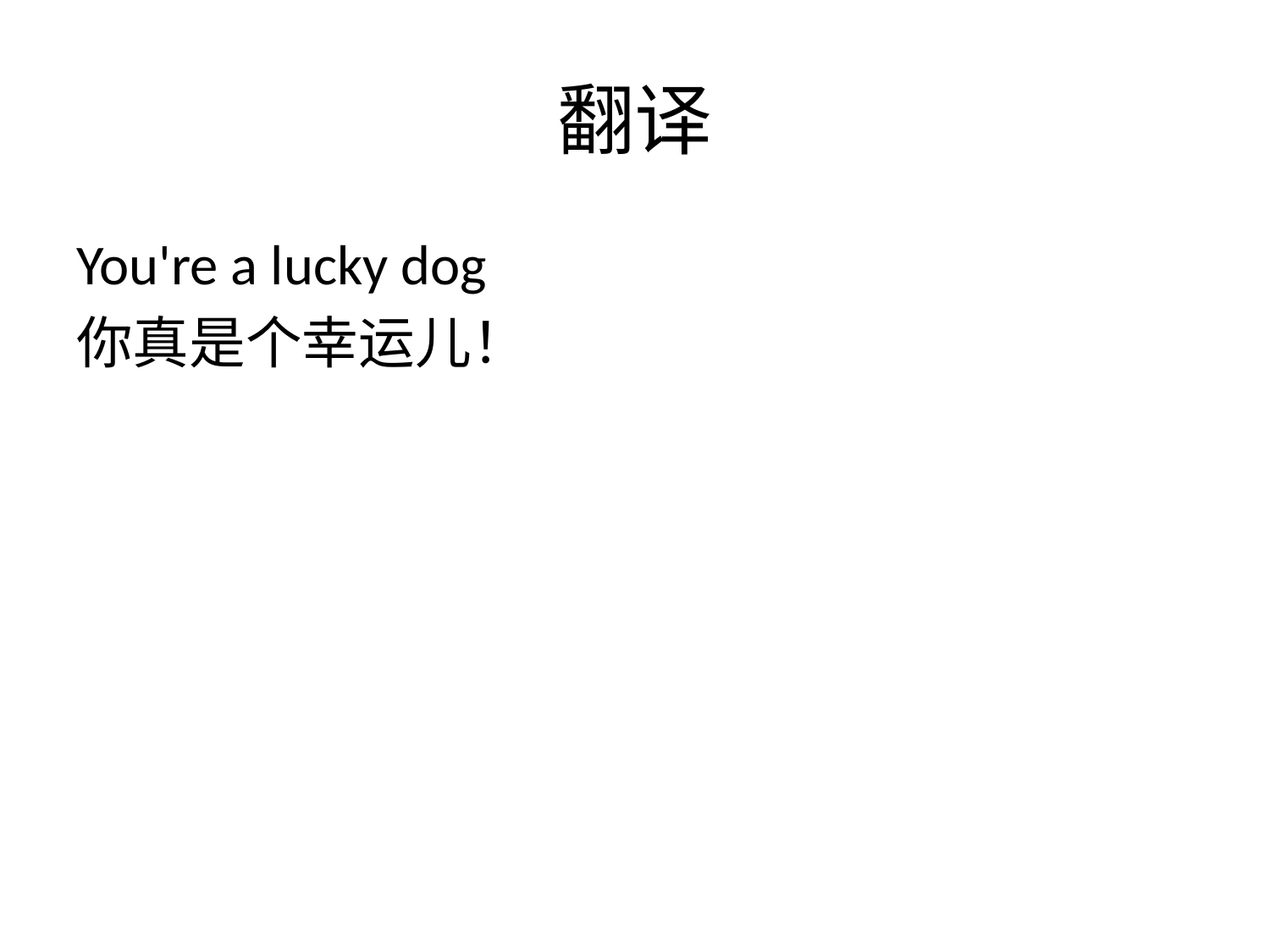

# 翻译
You're a lucky dog
你真是个幸运儿！